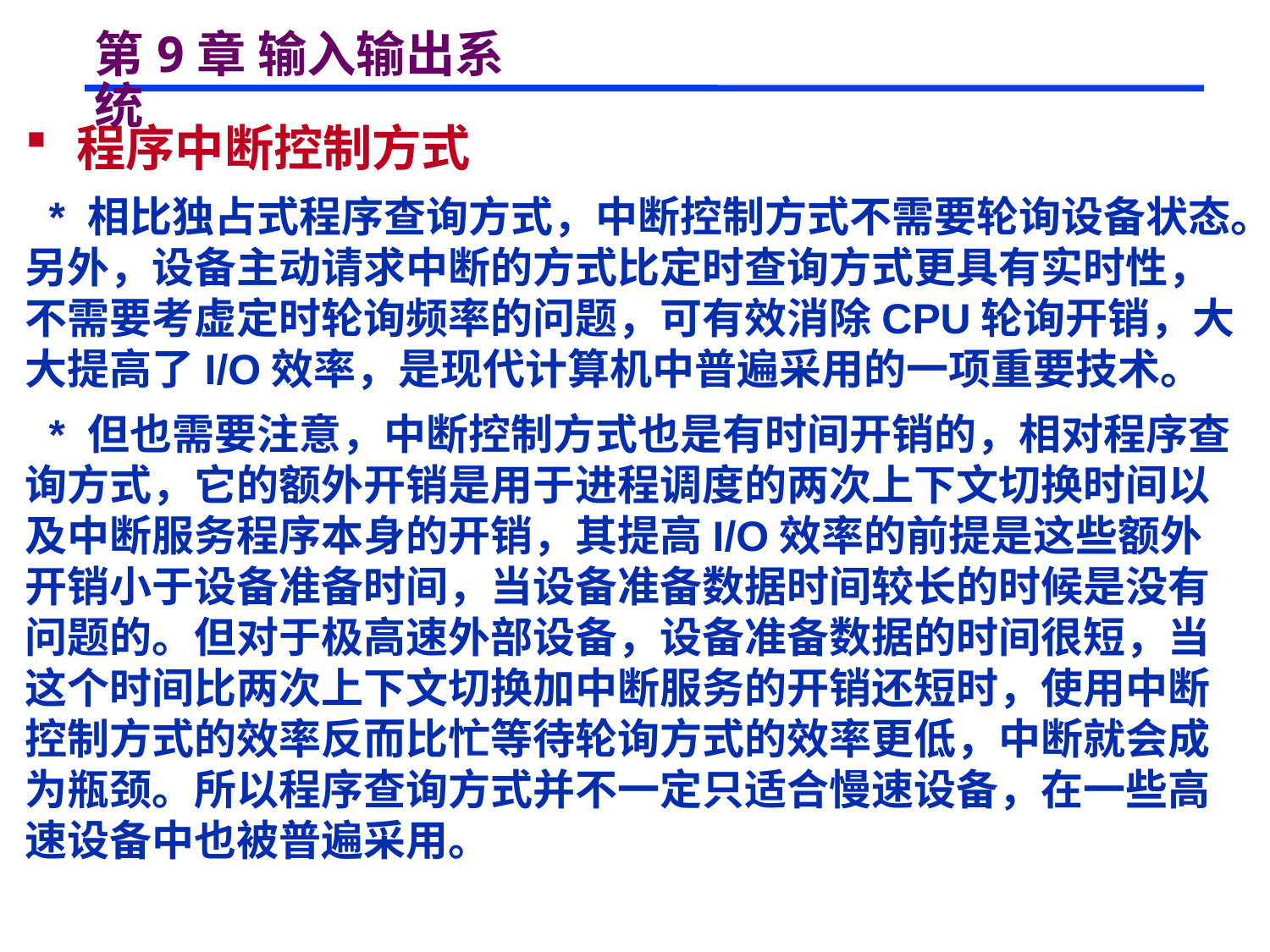

# 第9章 输入输出系统
 程序中断控制方式
  * 相比独占式程序查询方式，中断控制方式不需要轮询设备状态。另外，设备主动请求中断的方式比定时查询方式更具有实时性，不需要考虚定时轮询频率的问题，可有效消除CPU轮询开销，大大提高了I/O效率，是现代计算机中普遍采用的一项重要技术。
  * 但也需要注意，中断控制方式也是有时间开销的，相对程序查询方式，它的额外开销是用于进程调度的两次上下文切换时间以及中断服务程序本身的开销，其提高I/O效率的前提是这些额外开销小于设备准备时间，当设备准备数据时间较长的时候是没有问题的。但对于极高速外部设备，设备准备数据的时间很短，当这个时间比两次上下文切换加中断服务的开销还短时，使用中断控制方式的效率反而比忙等待轮询方式的效率更低，中断就会成为瓶颈。所以程序查询方式并不一定只适合慢速设备，在一些高速设备中也被普遍采用。